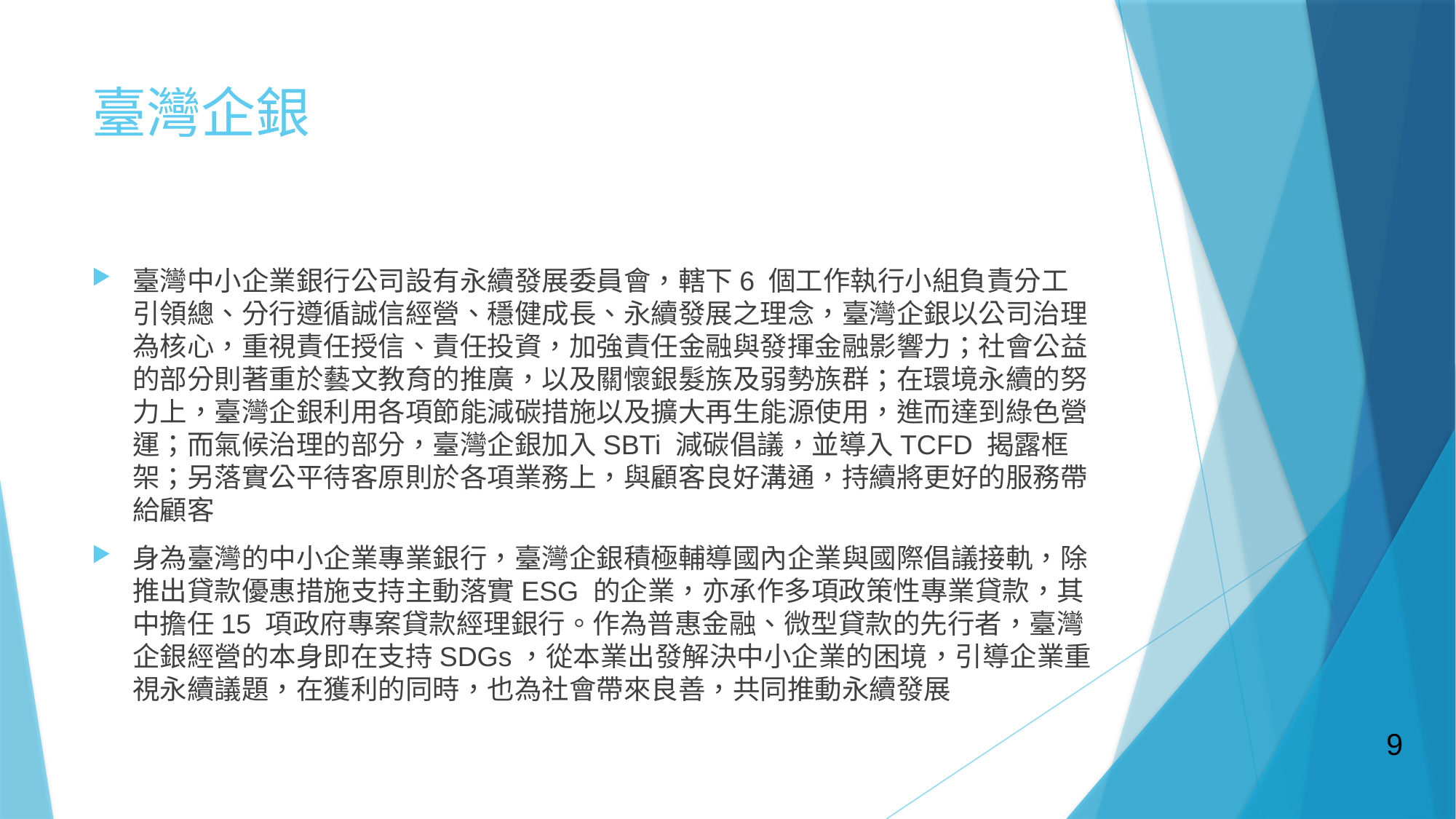

# 臺灣企銀
臺灣中小企業銀行公司設有永續發展委員會，轄下6 個工作執行小組負責分工引領總、分行遵循誠信經營、穩健成長、永續發展之理念，臺灣企銀以公司治理為核心，重視責任授信、責任投資，加強責任金融與發揮金融影響力；社會公益的部分則著重於藝文教育的推廣，以及關懷銀髮族及弱勢族群；在環境永續的努力上，臺灣企銀利用各項節能減碳措施以及擴大再生能源使用，進而達到綠色營運；而氣候治理的部分，臺灣企銀加入SBTi 減碳倡議，並導入TCFD 揭露框架；另落實公平待客原則於各項業務上，與顧客良好溝通，持續將更好的服務帶給顧客
身為臺灣的中小企業專業銀行，臺灣企銀積極輔導國內企業與國際倡議接軌，除推出貸款優惠措施支持主動落實ESG 的企業，亦承作多項政策性專業貸款，其中擔任15 項政府專案貸款經理銀行。作為普惠金融、微型貸款的先行者，臺灣企銀經營的本身即在支持SDGs，從本業出發解決中小企業的困境，引導企業重視永續議題，在獲利的同時，也為社會帶來良善，共同推動永續發展
9